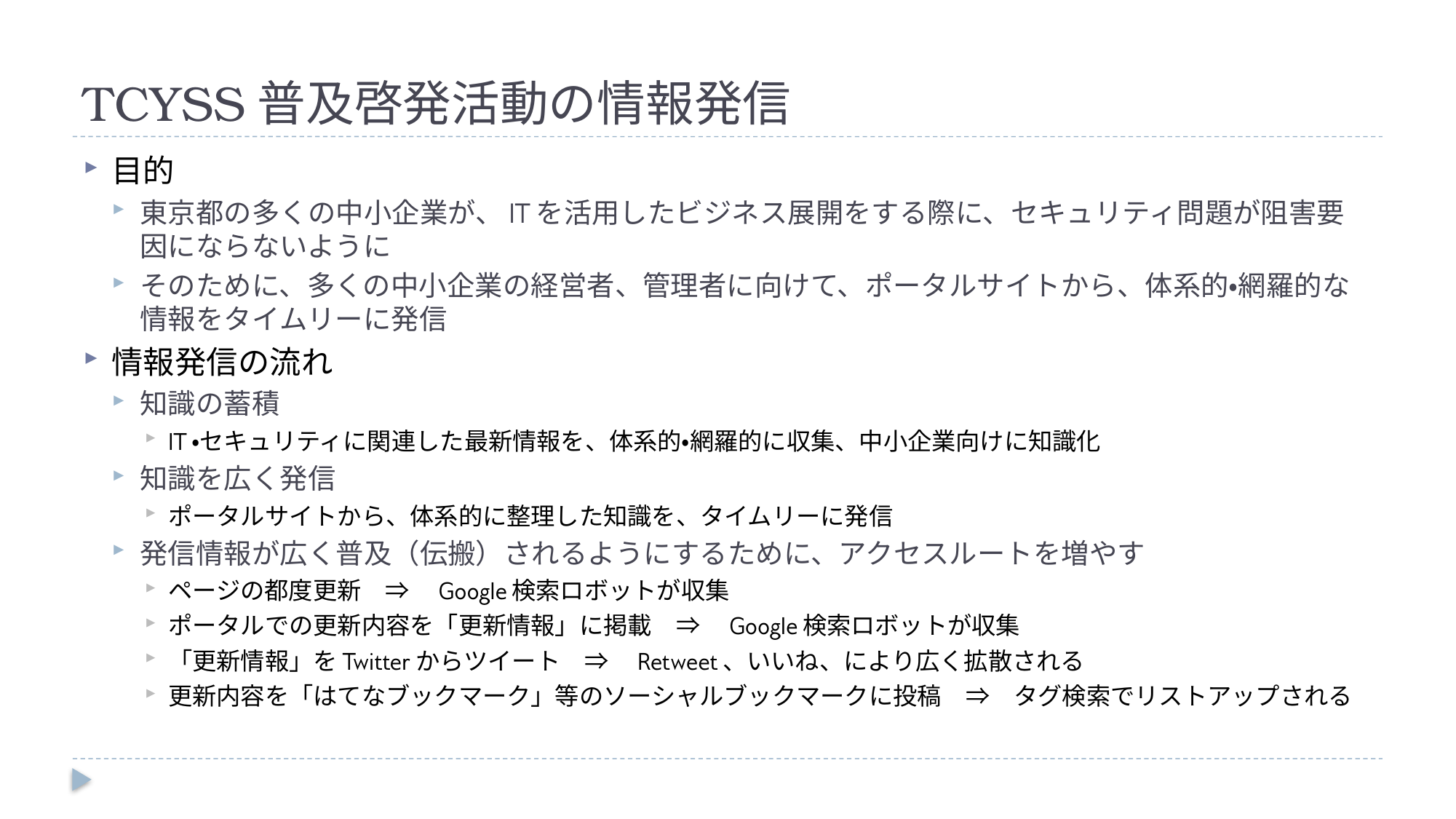

# TCYSS普及啓発活動の情報発信
目的
東京都の多くの中小企業が、ITを活用したビジネス展開をする際に、セキュリティ問題が阻害要因にならないように
そのために、多くの中小企業の経営者、管理者に向けて、ポータルサイトから、体系的・網羅的な情報をタイムリーに発信
情報発信の流れ
知識の蓄積
IT・セキュリティに関連した最新情報を、体系的・網羅的に収集、中小企業向けに知識化
知識を広く発信
ポータルサイトから、体系的に整理した知識を、タイムリーに発信
発信情報が広く普及（伝搬）されるようにするために、アクセスルートを増やす
ページの都度更新　⇒　Google検索ロボットが収集
ポータルでの更新内容を「更新情報」に掲載　⇒　Google検索ロボットが収集
「更新情報」をTwitterからツイート　⇒　Retweet、いいね、により広く拡散される
更新内容を「はてなブックマーク」等のソーシャルブックマークに投稿　⇒　タグ検索でリストアップされる